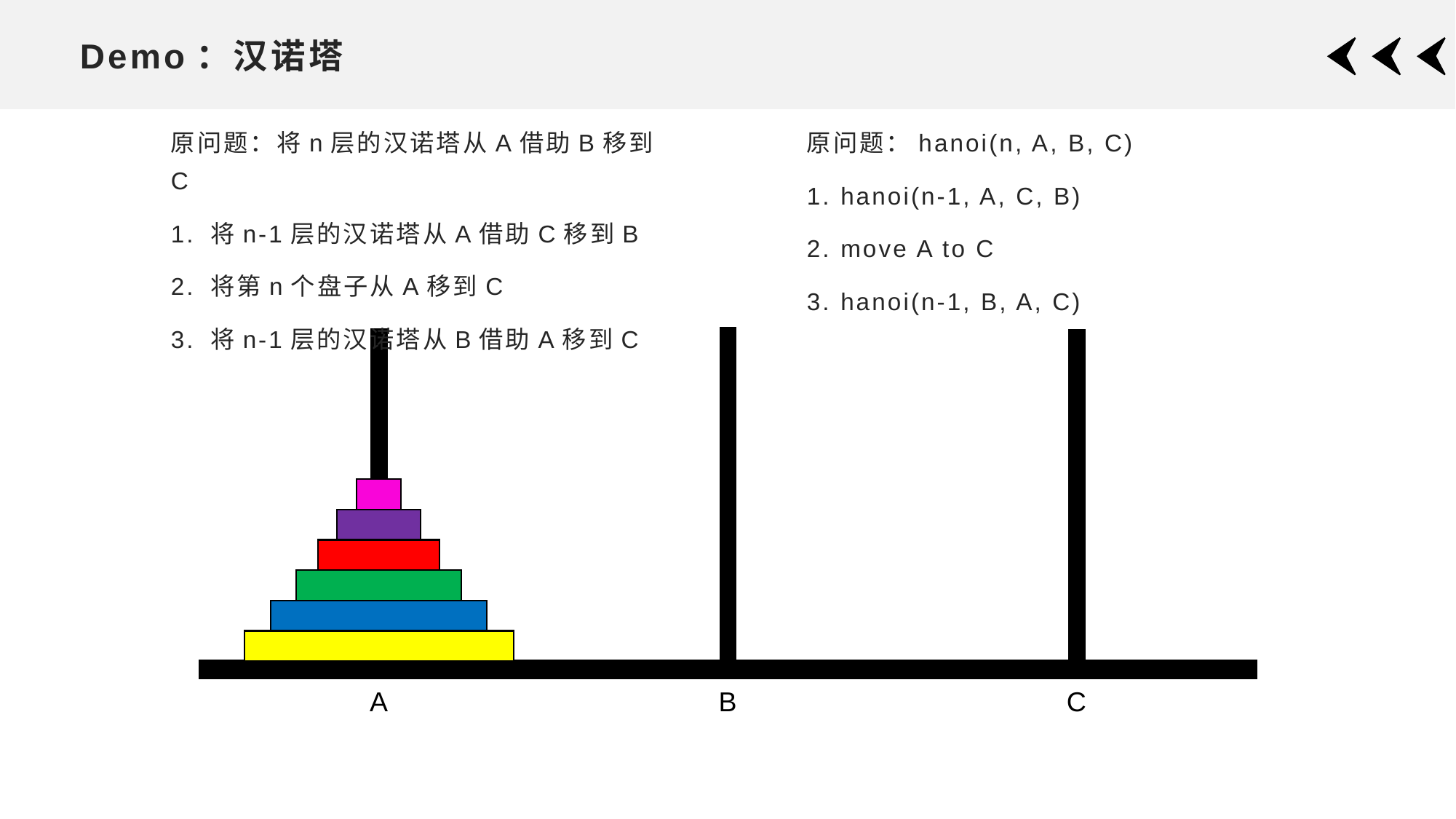

# Demo：汉诺塔
原问题：将n层的汉诺塔从A借助B移到C
1. 将n-1层的汉诺塔从A借助C移到B
2. 将第n个盘子从A移到C
3. 将n-1层的汉诺塔从B借助A移到C

原问题：hanoi(n, A, B, C)
1. hanoi(n-1, A, C, B)
2. move A to C
3. hanoi(n-1, B, A, C)

A
B
C